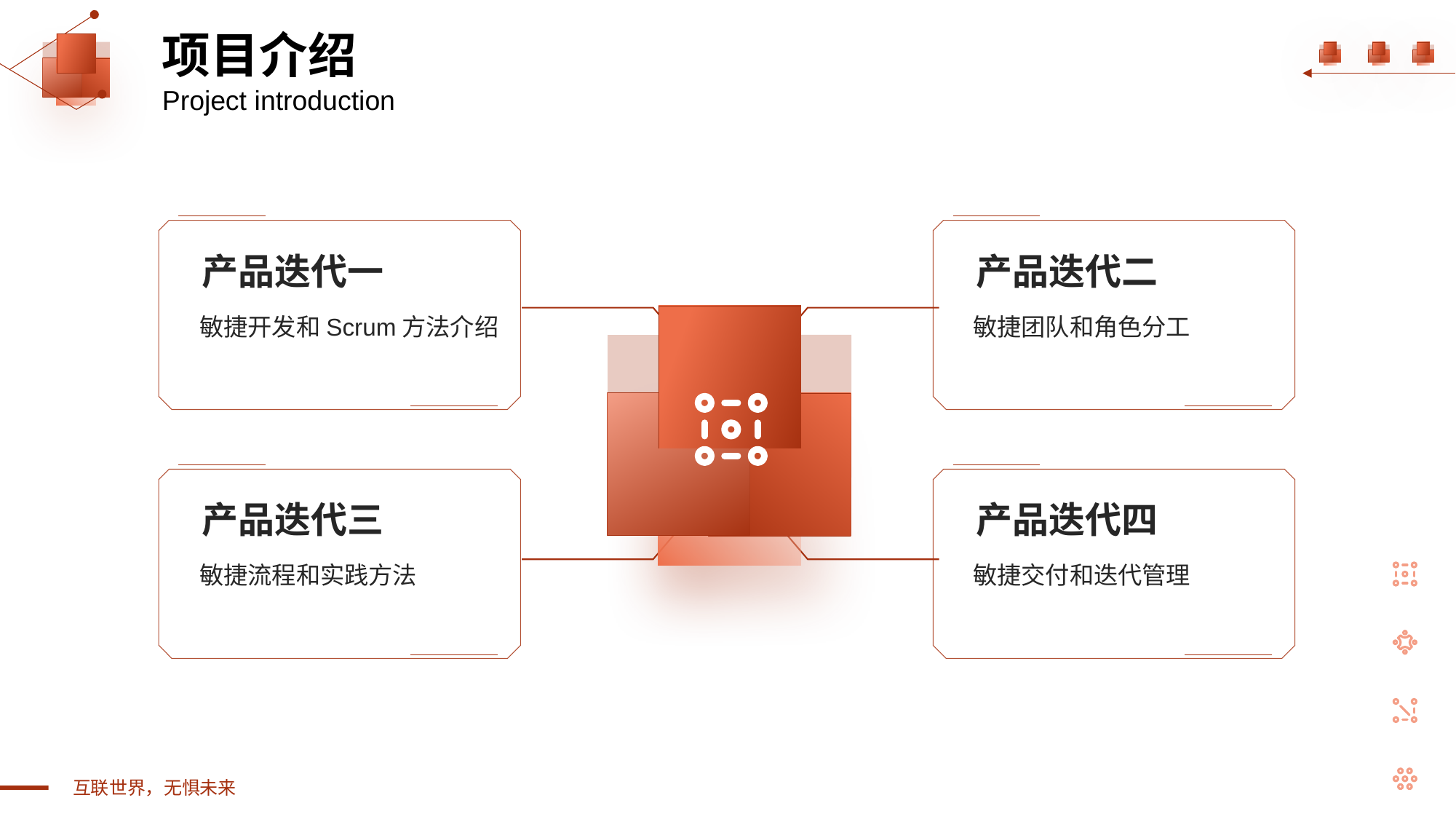

项目介绍
Project introduction

产品迭代一
产品迭代二
敏捷开发和Scrum方法介绍
敏捷团队和角色分工

产品迭代三
产品迭代四

敏捷流程和实践方法
敏捷交付和迭代管理